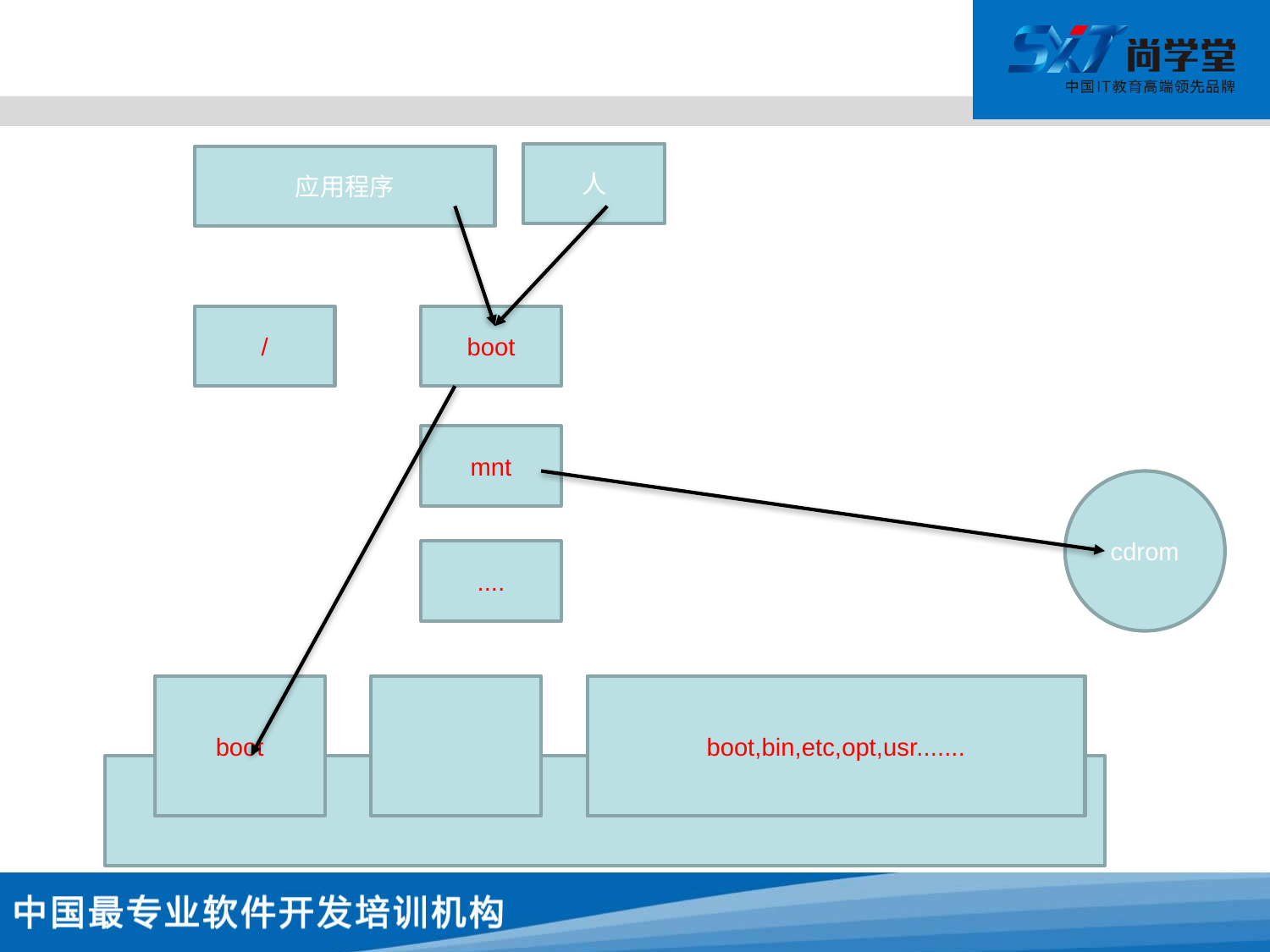

#
人
应用程序
/
boot
mnt
cdrom
....
boot

boot,bin,etc,opt,usr.......